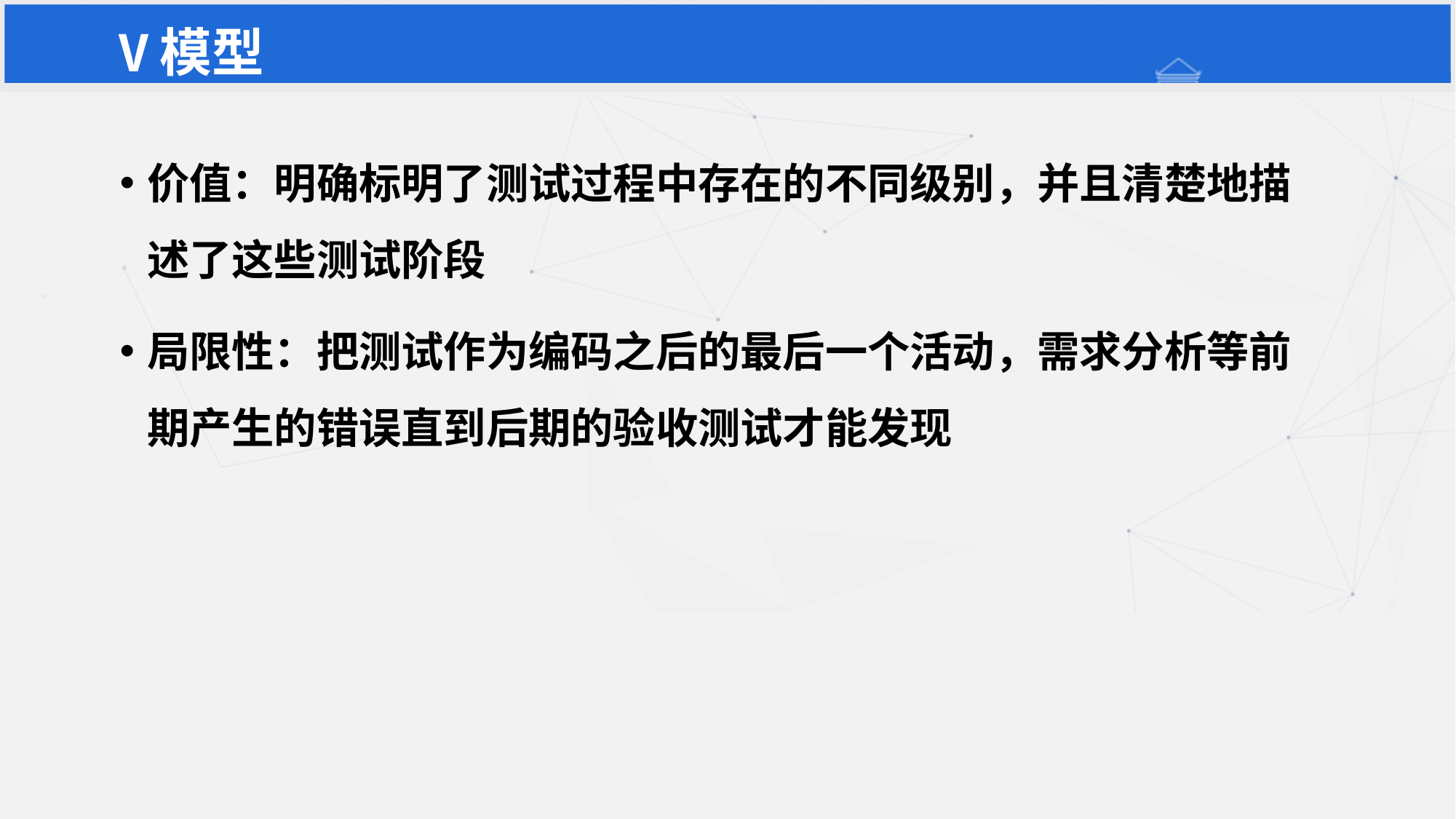

# V模型
价值：明确标明了测试过程中存在的不同级别，并且清楚地描述了这些测试阶段
局限性：把测试作为编码之后的最后一个活动，需求分析等前期产生的错误直到后期的验收测试才能发现